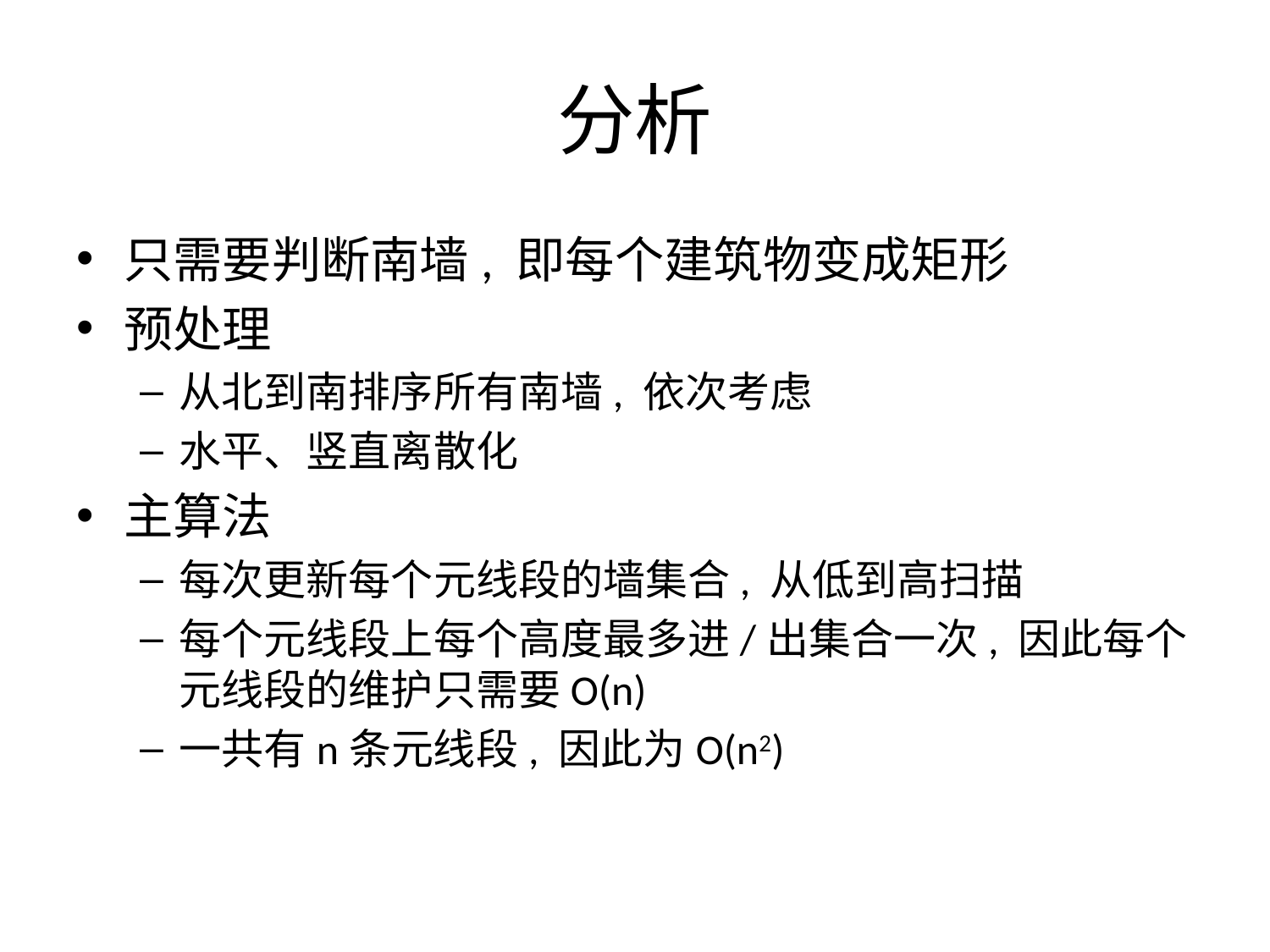

# 分析
只需要判断南墙, 即每个建筑物变成矩形
预处理
从北到南排序所有南墙, 依次考虑
水平、竖直离散化
主算法
每次更新每个元线段的墙集合, 从低到高扫描
每个元线段上每个高度最多进/出集合一次, 因此每个元线段的维护只需要O(n)
一共有n条元线段, 因此为O(n2)